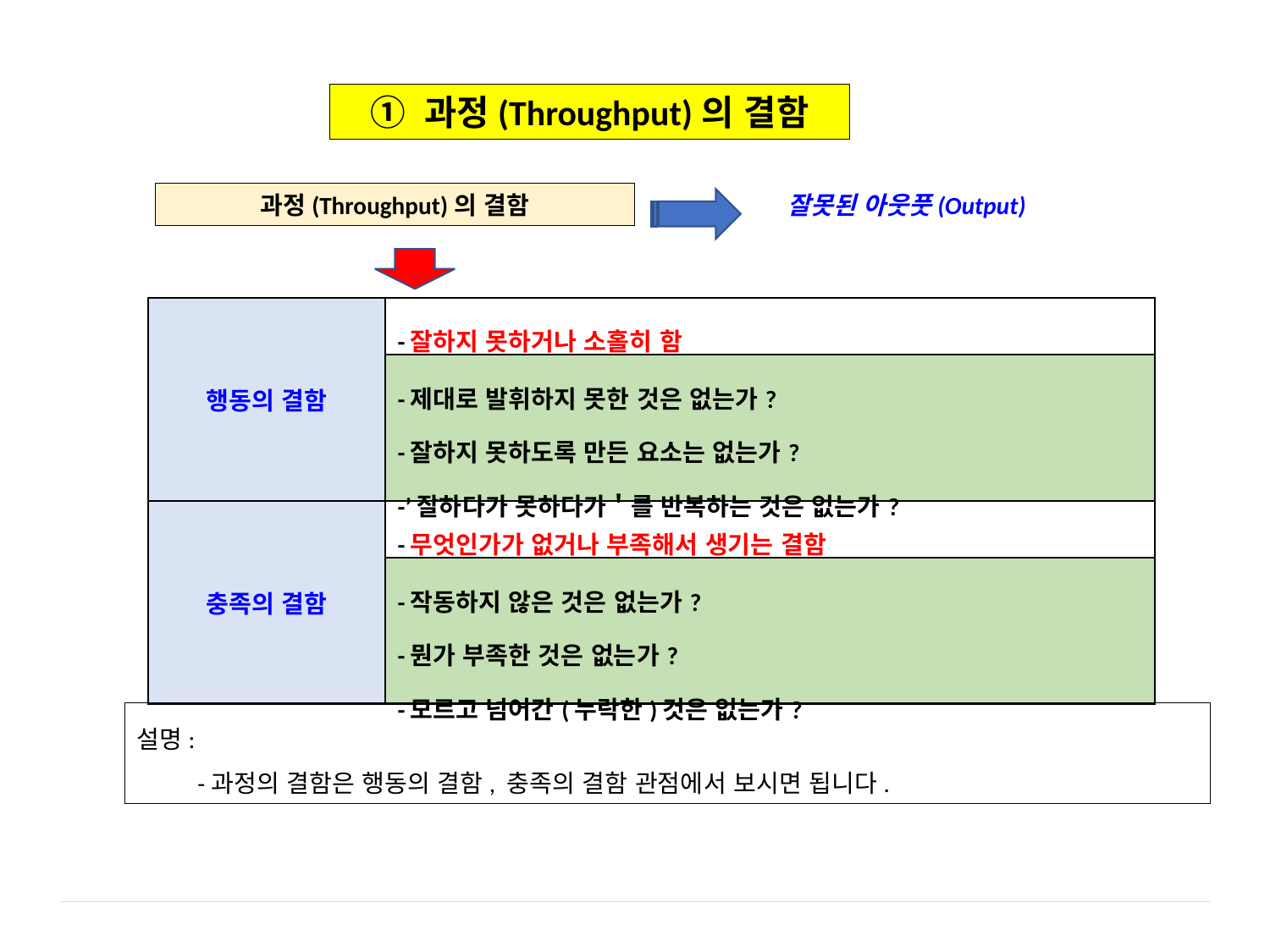

① 과정(Throughput)의 결함
과정(Throughput)의 결함
잘못된 아웃풋(Output)

| 행동의 결함 | -잘하지 못하거나 소홀히 함 |
| --- | --- |
|  | -제대로 발휘하지 못한 것은 없는가? -잘하지 못하도록 만든 요소는 없는가? -’잘하다가 못하다가＇를 반복하는 것은 없는가? |
| 충족의 결함 | -무엇인가가 없거나 부족해서 생기는 결함 |
|  | -작동하지 않은 것은 없는가? -뭔가 부족한 것은 없는가? -모르고 넘어간(누락한)것은 없는가? |
설명:
           -과정의 결함은 행동의 결함, 충족의 결함 관점에서 보시면 됩니다.